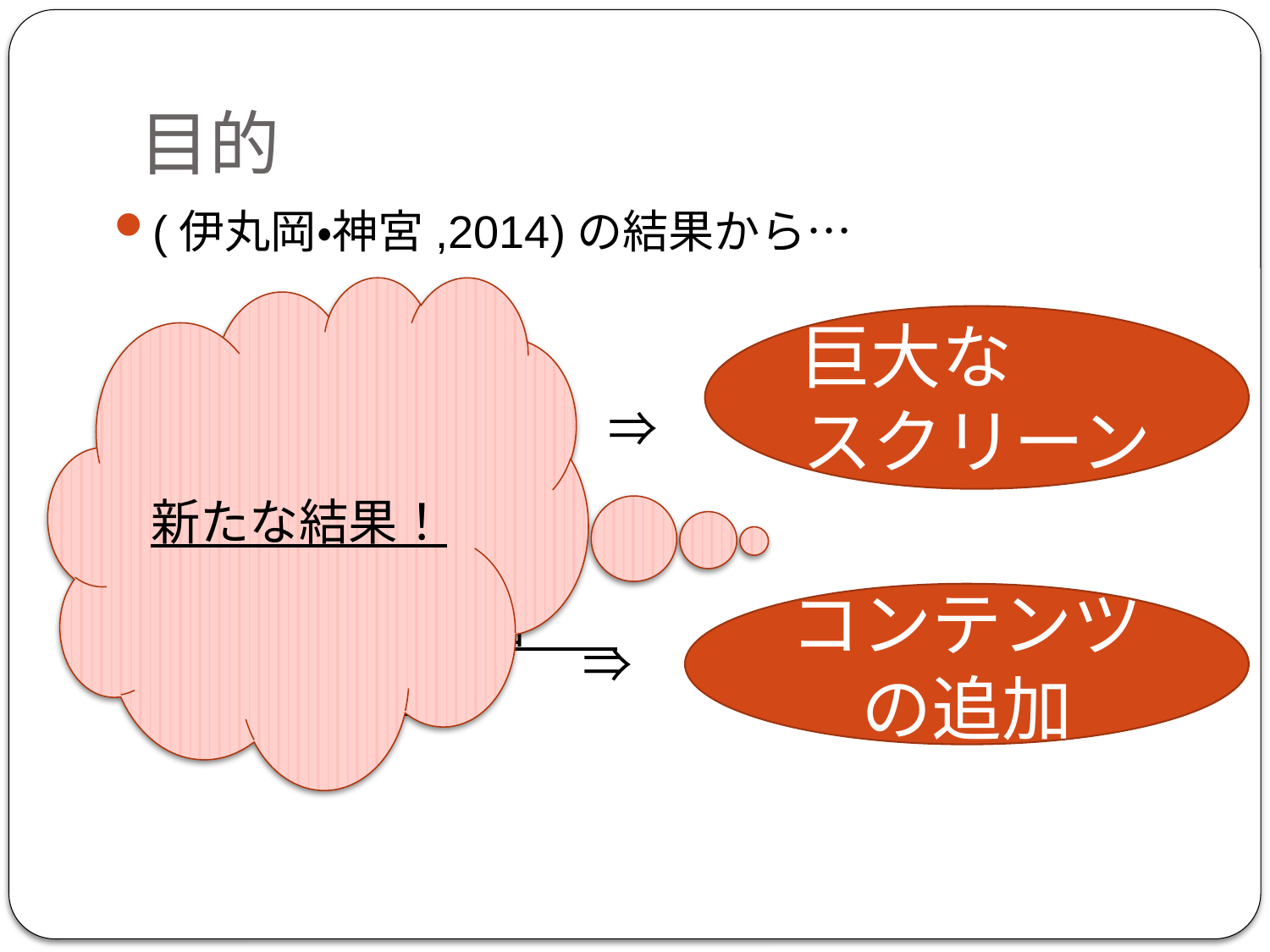

# 目的
(伊丸岡・神宮,2014)の結果から…

　　家庭用TV　　　　⇒

アニメーション映画
　のみでの実験

新たな結果！
巨大な　　スクリーン
コンテンツの追加
　⇒